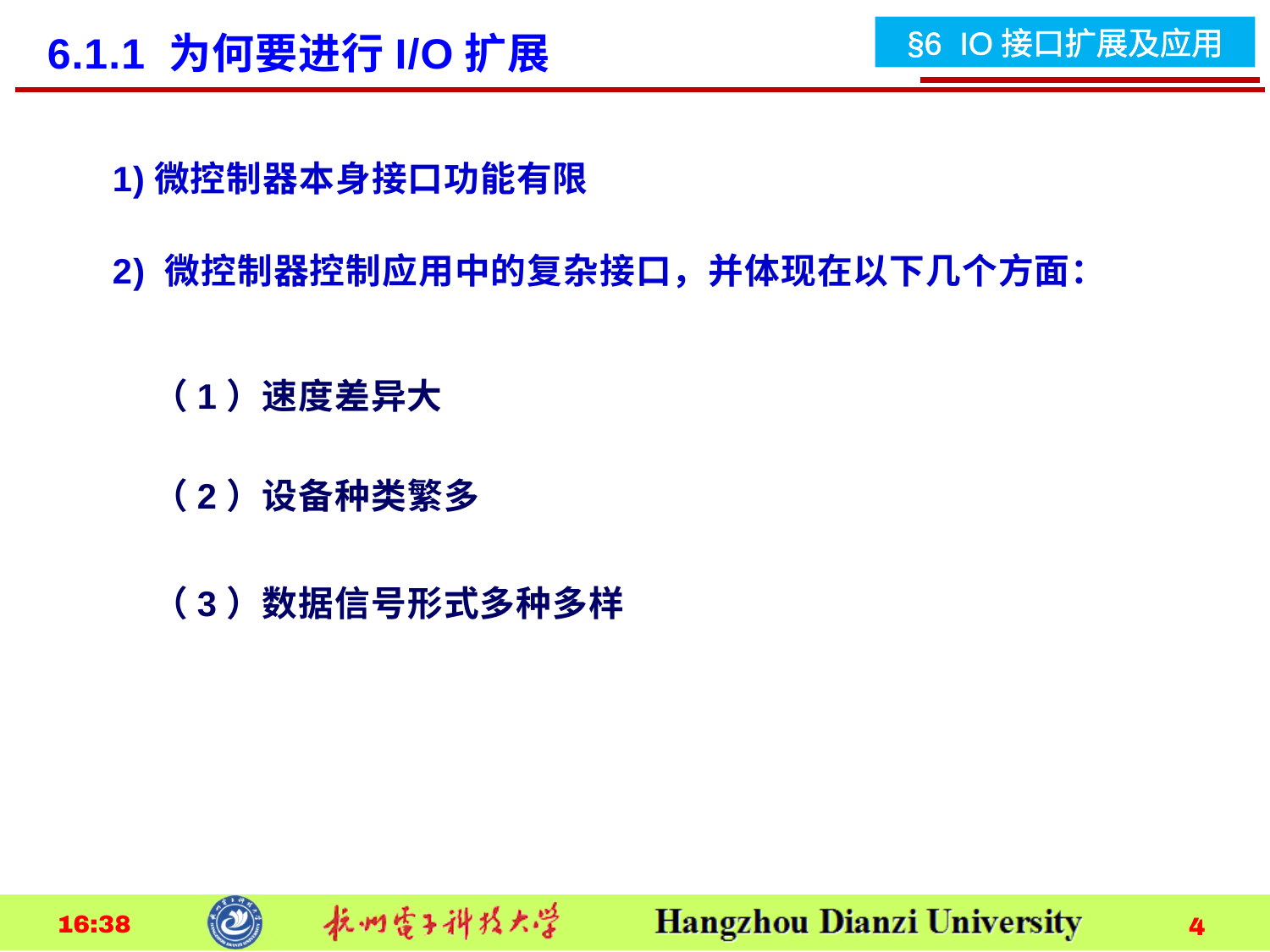

6.1.1 为何要进行I/O扩展
1)微控制器本身接口功能有限
2) 微控制器控制应用中的复杂接口，并体现在以下几个方面：
（1）速度差异大
（2）设备种类繁多
（3）数据信号形式多种多样